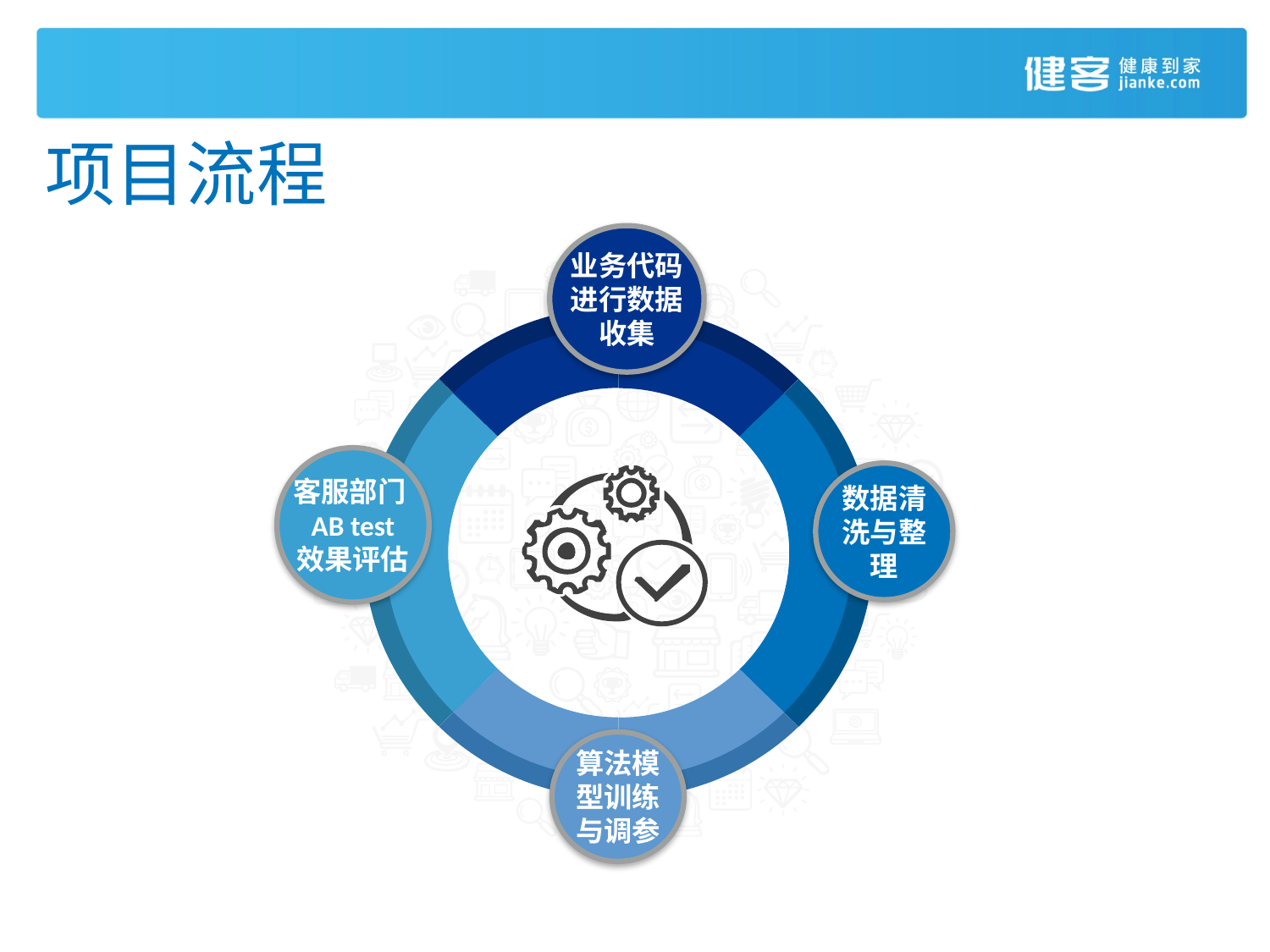

项目流程
业务代码进行数据
收集

客服部门AB test
效果评估
数据清洗与整理

算法模型训练与调参